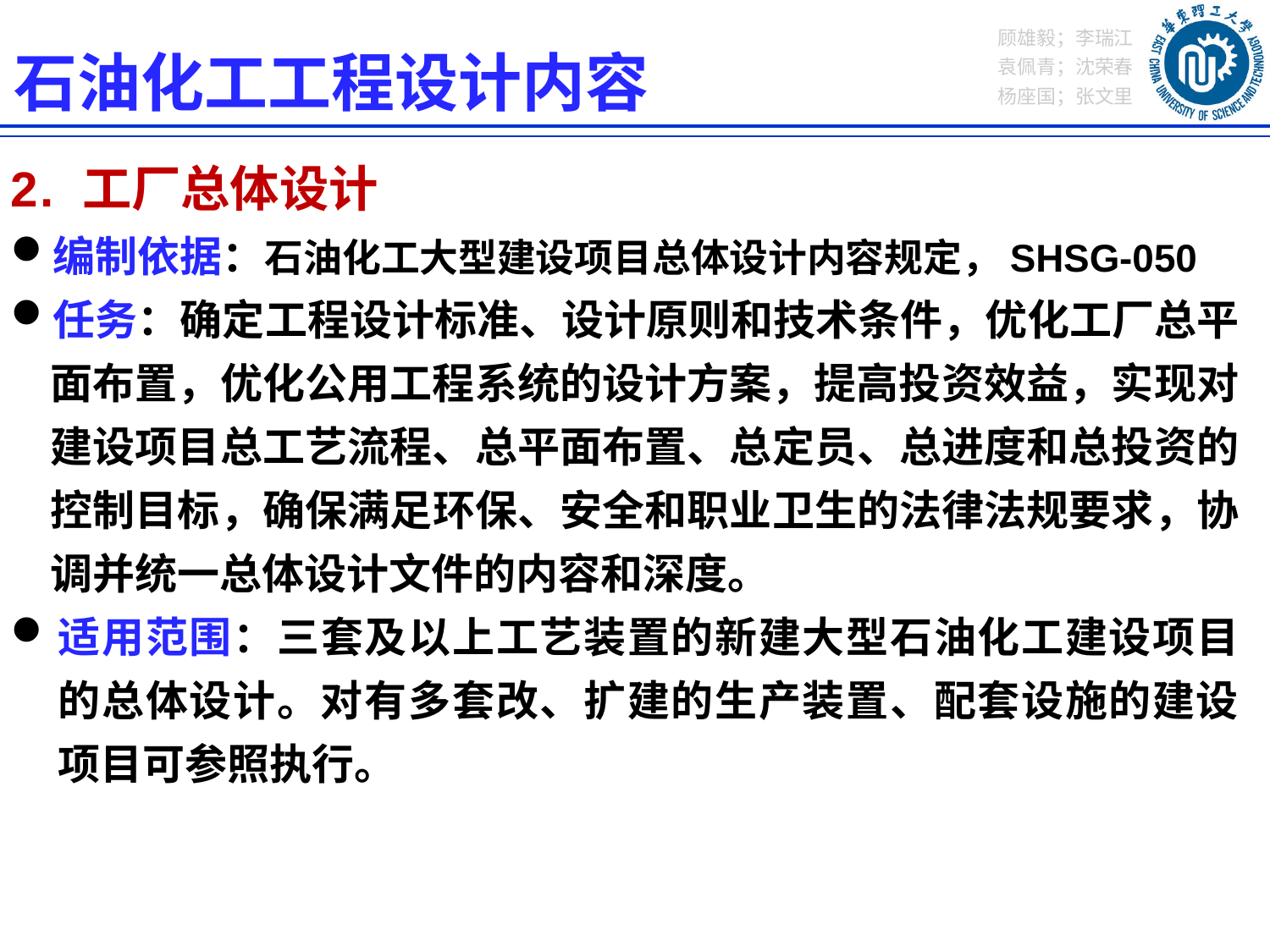

石油化工工程设计内容
工厂总体设计
编制依据：石油化工大型建设项目总体设计内容规定，SHSG-050
任务：确定工程设计标准、设计原则和技术条件，优化工厂总平面布置，优化公用工程系统的设计方案，提高投资效益，实现对建设项目总工艺流程、总平面布置、总定员、总进度和总投资的控制目标，确保满足环保、安全和职业卫生的法律法规要求，协调并统一总体设计文件的内容和深度。
适用范围：三套及以上工艺装置的新建大型石油化工建设项目的总体设计。对有多套改、扩建的生产装置、配套设施的建设项目可参照执行。